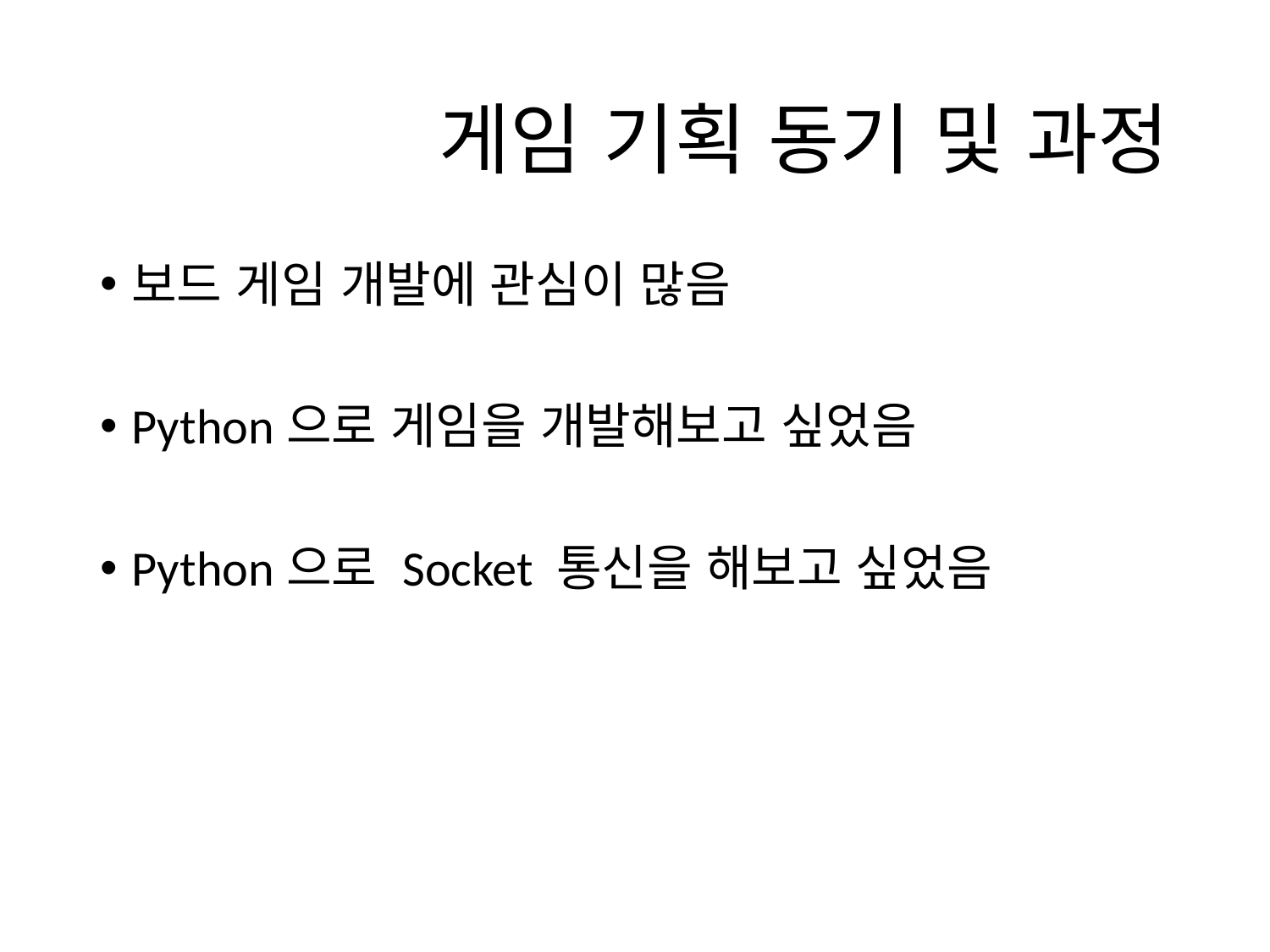

# 게임 기획 동기 및 과정
보드 게임 개발에 관심이 많음

Python으로 게임을 개발해보고 싶었음

Python으로 Socket 통신을 해보고 싶었음